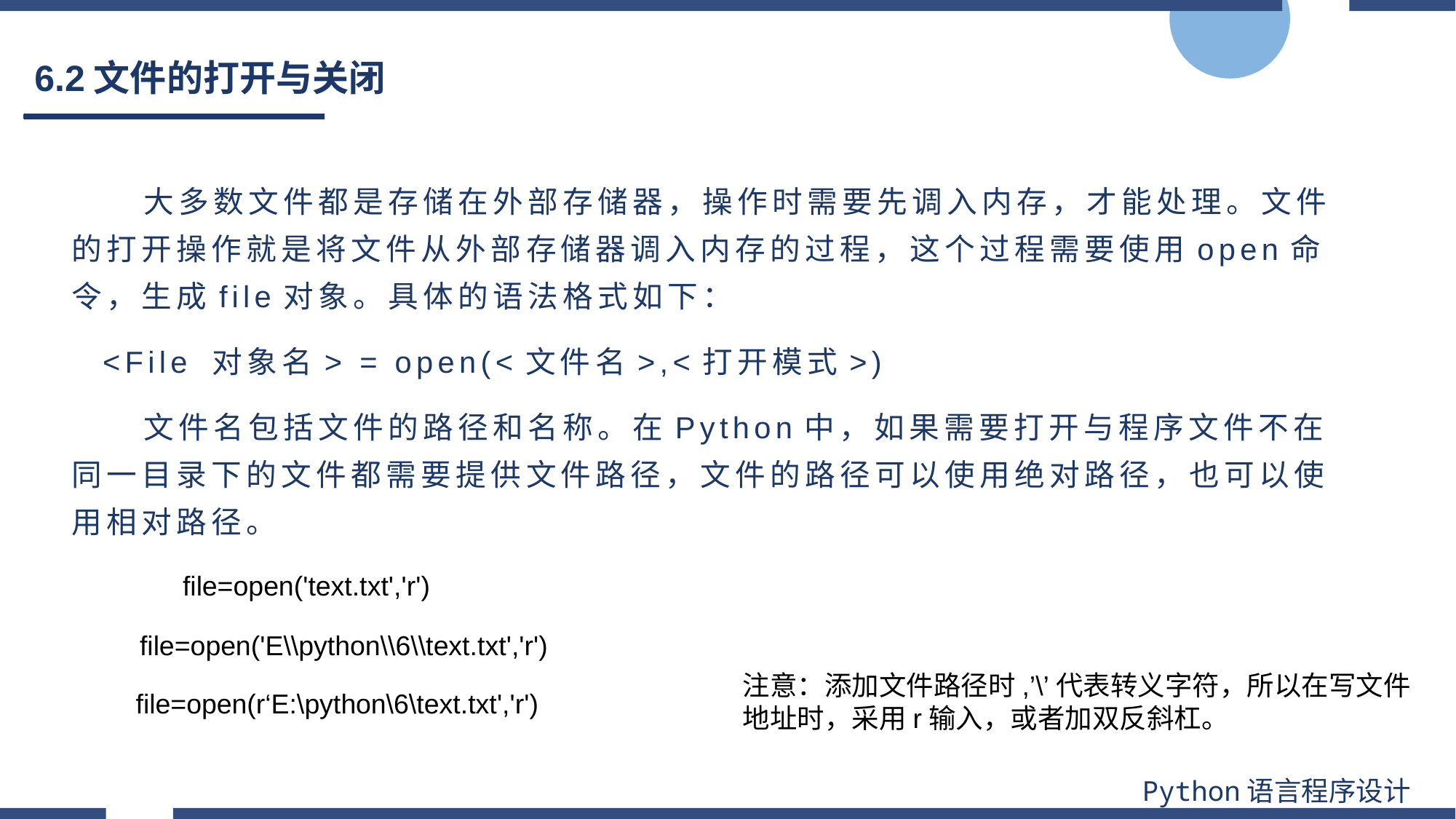

# 6.2文件的打开与关闭
   大多数文件都是存储在外部存储器，操作时需要先调入内存，才能处理。文件的打开操作就是将文件从外部存储器调入内存的过程，这个过程需要使用open命令，生成file对象。具体的语法格式如下：
<File 对象名> = open(<文件名>,<打开模式>)
   文件名包括文件的路径和名称。在Python中，如果需要打开与程序文件不在同一目录下的文件都需要提供文件路径，文件的路径可以使用绝对路径，也可以使用相对路径。

file=open('text.txt','r')
  file=open('E\\python\\6\\text.txt','r')
注意：添加文件路径时,’\’代表转义字符，所以在写文件地址时，采用r输入，或者加双反斜杠。

file=open(r‘E:\python\6\text.txt','r')